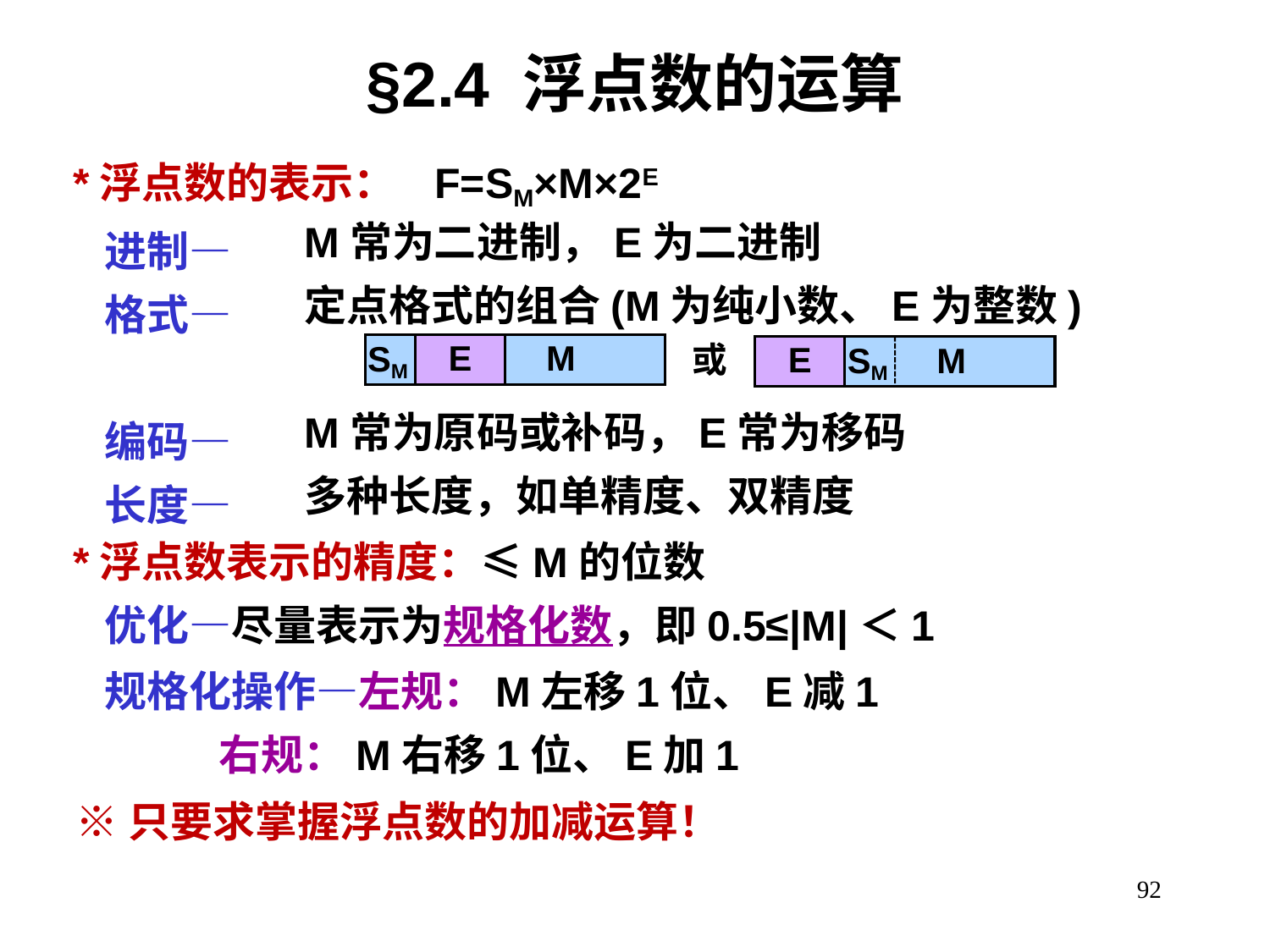

§2.4 浮点数的运算
   *浮点数的表示：   F=SM×M×2E
      进制—
      格式—

      编码—
      长度—

M常为二进制，E为二进制
定点格式的组合(M为纯小数、E为整数)

M常为原码或补码，E常为移码
多种长度，如单精度、双精度
SM
E
    M
或
E
SM     M

   *浮点数表示的精度：≤M的位数
      优化—尽量表示为规格化数，即0.5≤|M|＜1
      规格化操作—左规：M左移1位、E减1
                  右规：M右移1位、E加1
    ※只要求掌握浮点数的加减运算！
92